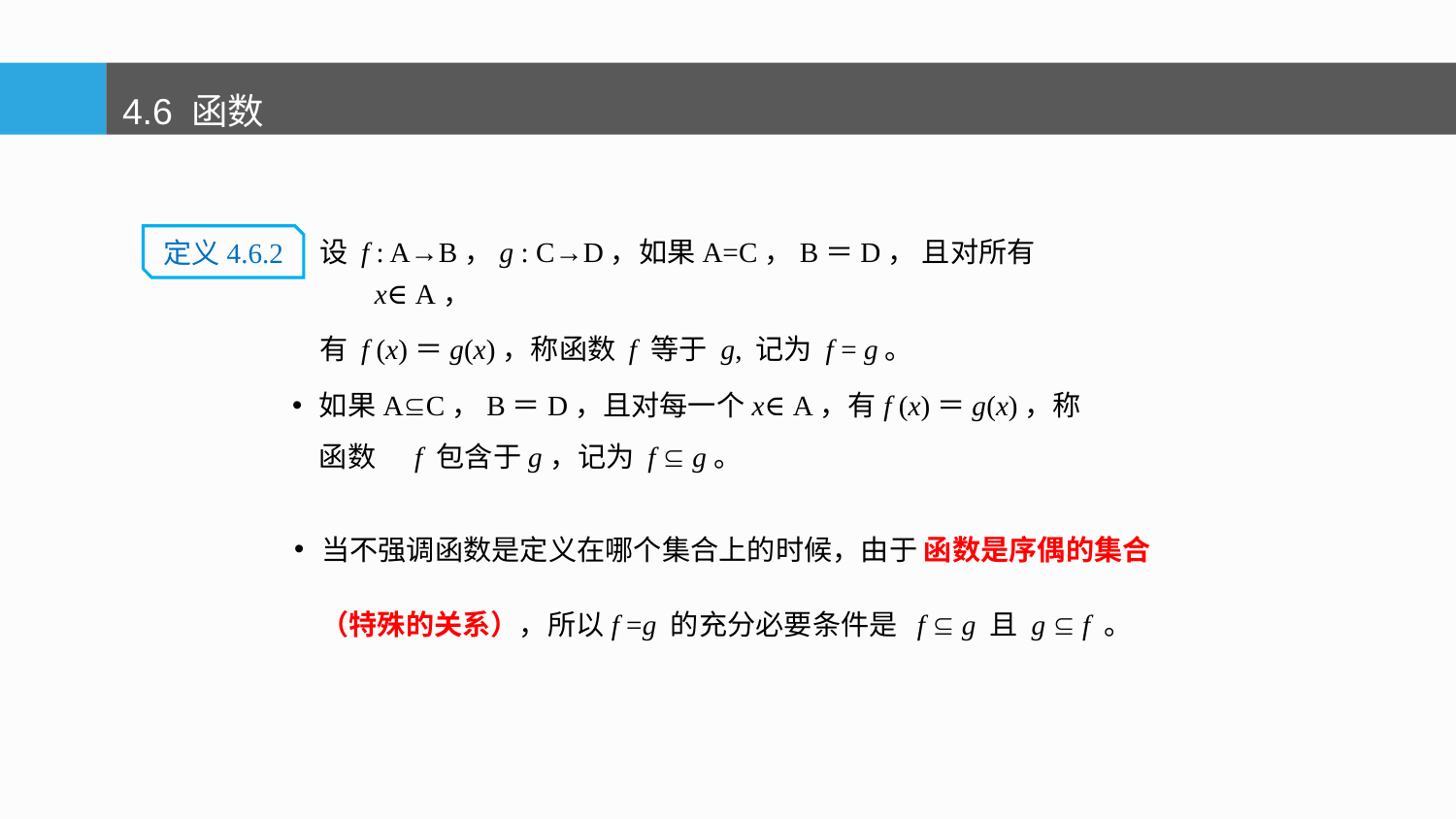

4.6 函数

设 f : A→B，g : C→D，如果A=C，B＝D， 且对所有x∈A，
有 f (x)＝g(x)，称函数 f 等于 g, 记为 f = g。
定义4.6.2
如果A⊆C，B＝D，且对每一个x∈A，有f (x)＝g(x)，称函数     f 包含于g，记为 f ⊆ g。
当不强调函数是定义在哪个集合上的时候，由于 函数是序偶的集合
   （特殊的关系），所以f =g 的充分必要条件是  f ⊆ g 且 g ⊆ f 。